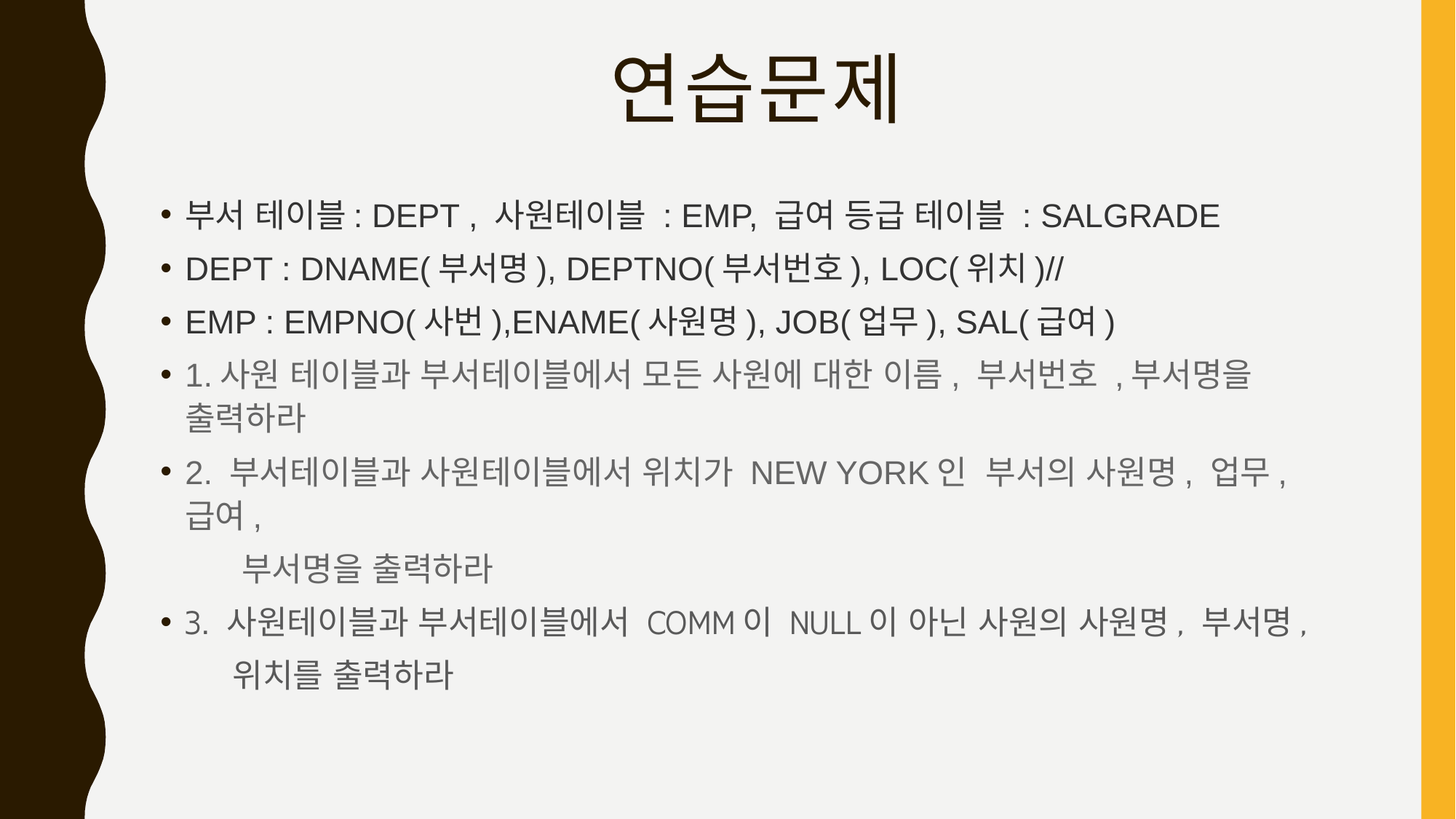

# 연습문제
부서 테이블: DEPT , 사원테이블 : EMP, 급여 등급 테이블 : SALGRADE
DEPT : DNAME(부서명), DEPTNO(부서번호), LOC(위치)//
EMP : EMPNO(사번),ENAME(사원명), JOB(업무), SAL(급여)
1.사원 테이블과 부서테이블에서 모든 사원에 대한 이름, 부서번호 ,부서명을 출력하라
2. 부서테이블과 사원테이블에서 위치가 NEW YORK인  부서의 사원명, 업무, 급여,
        부서명을 출력하라
3. 사원테이블과 부서테이블에서 COMM이 NULL이 아닌 사원의 사원명, 부서명,
       위치를 출력하라